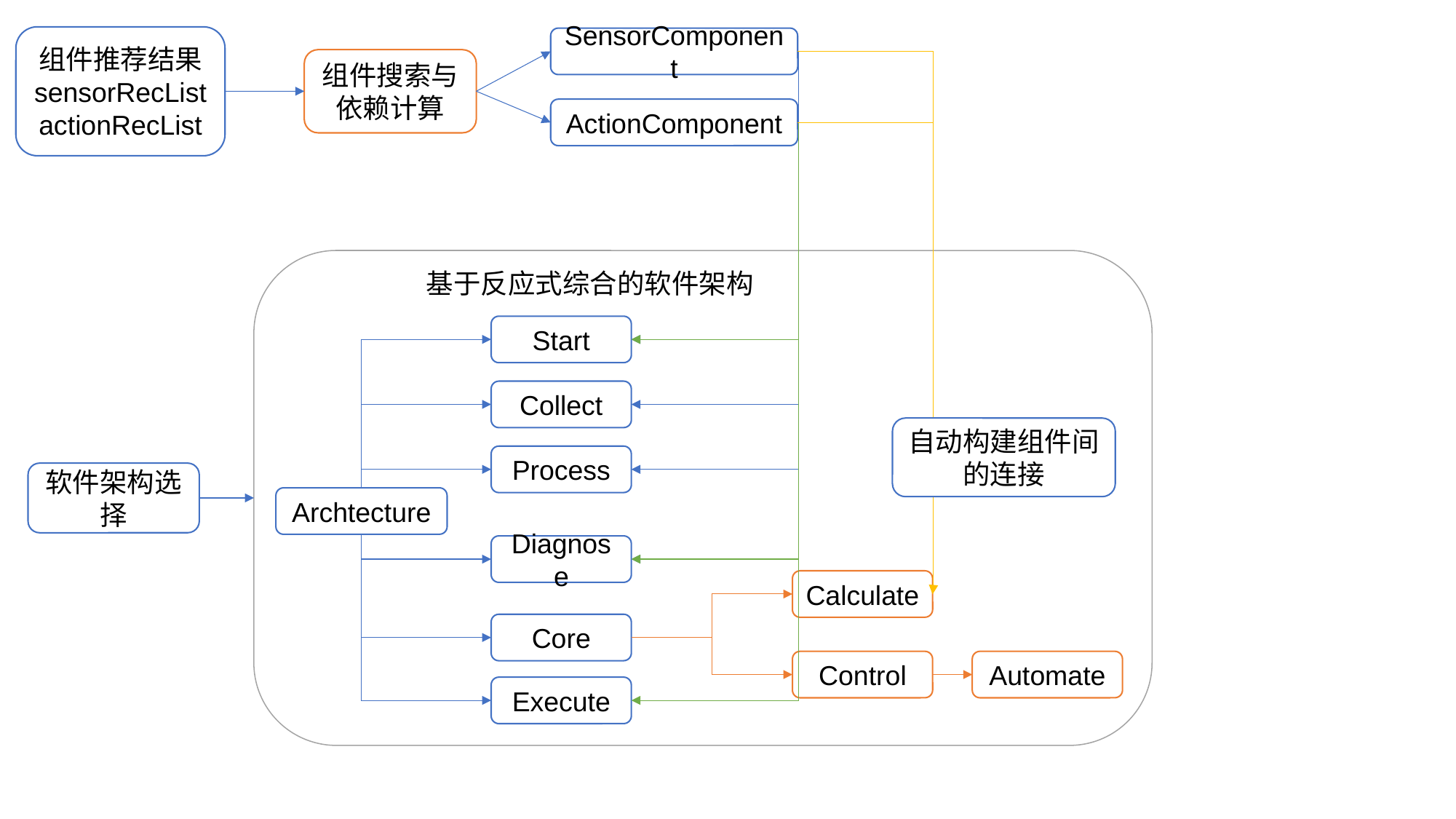

组件推荐结果
sensorRecList
actionRecList
SensorComponent
组件搜索与依赖计算
ActionComponent

基于反应式综合的软件架构
Start
Collect
自动构建组件间的连接
Process
软件架构选择
Archtecture
Diagnose
Calculate
Core
Control
Automate
Execute